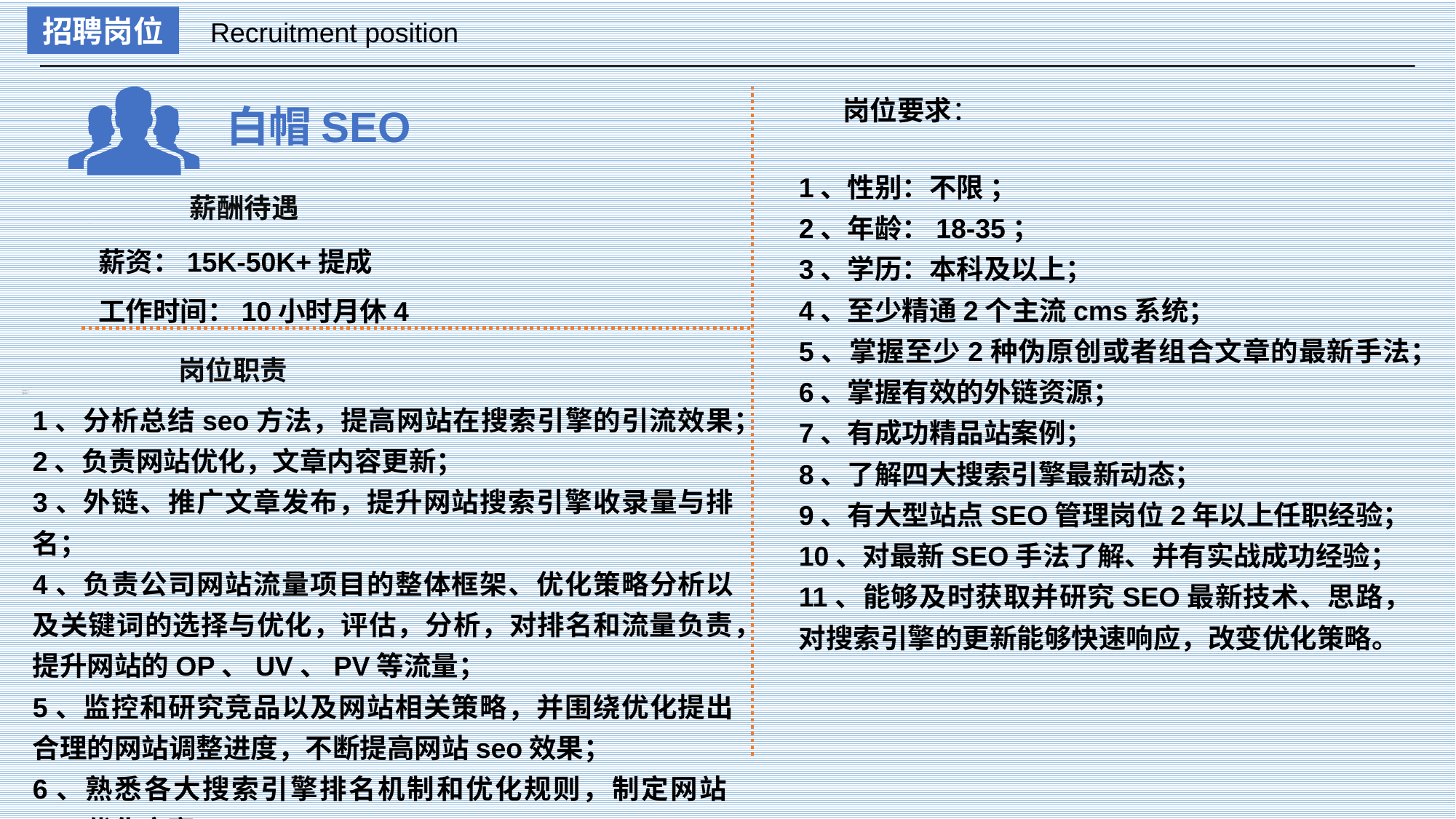

招聘岗位
Recruitment position

岗位要求：

白帽SEO
1、性别：不限 ；
2、年龄：18-35；
3、学历：本科及以上；
4、至少精通2个主流cms系统；
5、掌握至少2种伪原创或者组合文章的最新手法；
6、掌握有效的外链资源；
7、有成功精品站案例；
8、了解四大搜索引擎最新动态；
9、有大型站点SEO管理岗位2年以上任职经验；
10、对最新SEO手法了解、并有实战成功经验；
11、能够及时获取并研究SEO最新技术、思路，对搜索引擎的更新能够快速响应，改变优化策略。

薪酬待遇
薪资：15K-50K+提成
工作时间：10小时月休4
岗位职责
1、分析总结seo方法，提高网站在搜索引擎的引流效果；
2、负责网站优化，文章内容更新；
3、外链、推广文章发布，提升网站搜索引擎收录量与排名；
4、负责公司网站流量项目的整体框架、优化策略分析以及关键词的选择与优化，评估，分析，对排名和流量负责，提升网站的OP、UV、PV等流量；
5、监控和研究竞品以及网站相关策略，并围绕优化提出合理的网站调整进度，不断提高网站seo效果；
6、熟悉各大搜索引擎排名机制和优化规则，制定网站seo优化方案。